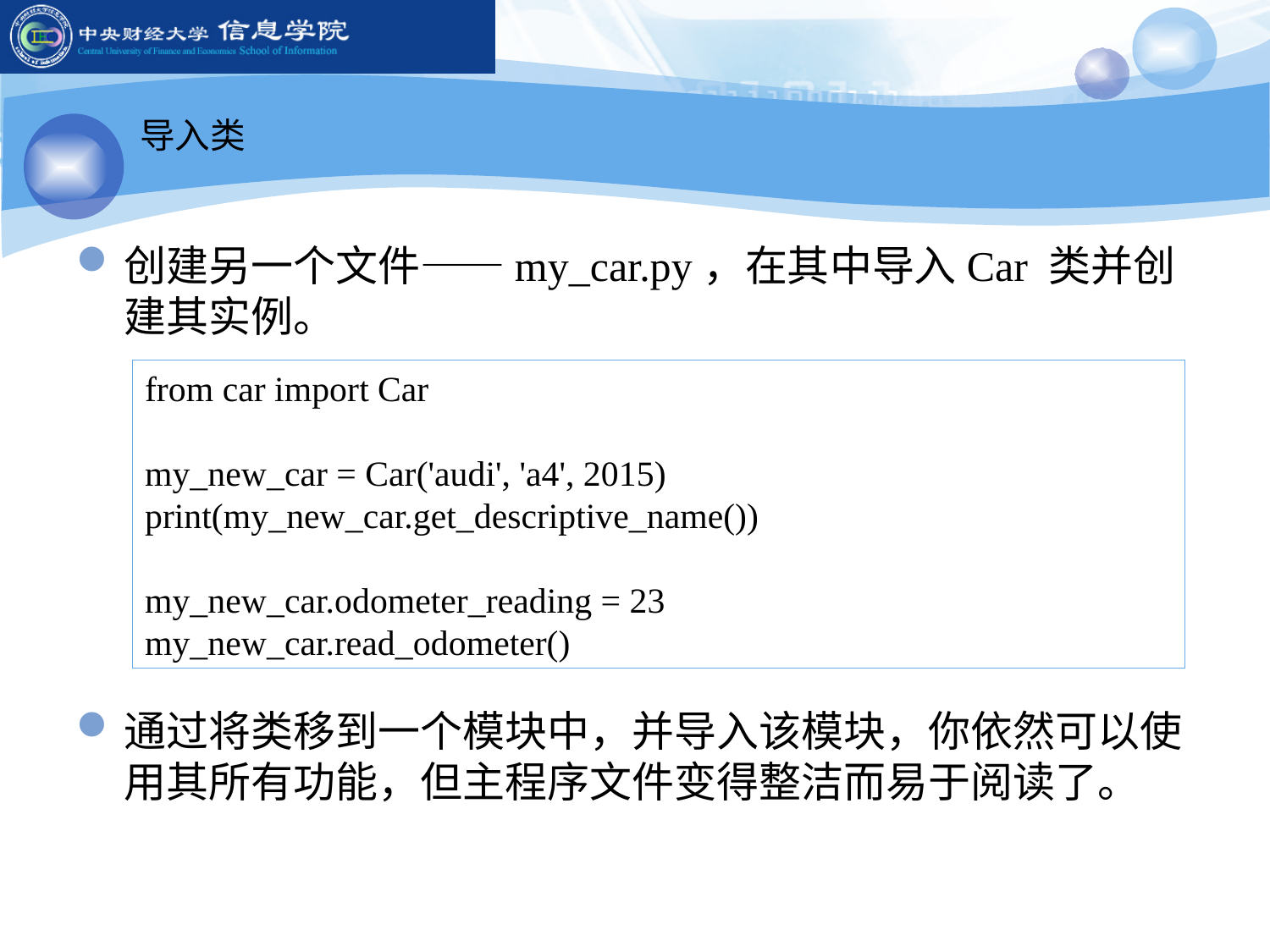

导入类
创建另一个文件——my_car.py，在其中导入Car 类并创建其实例。

通过将类移到一个模块中，并导入该模块，你依然可以使用其所有功能，但主程序文件变得整洁而易于阅读了。
from car import Car

my_new_car = Car('audi', 'a4', 2015)
print(my_new_car.get_descriptive_name())

my_new_car.odometer_reading = 23
my_new_car.read_odometer()